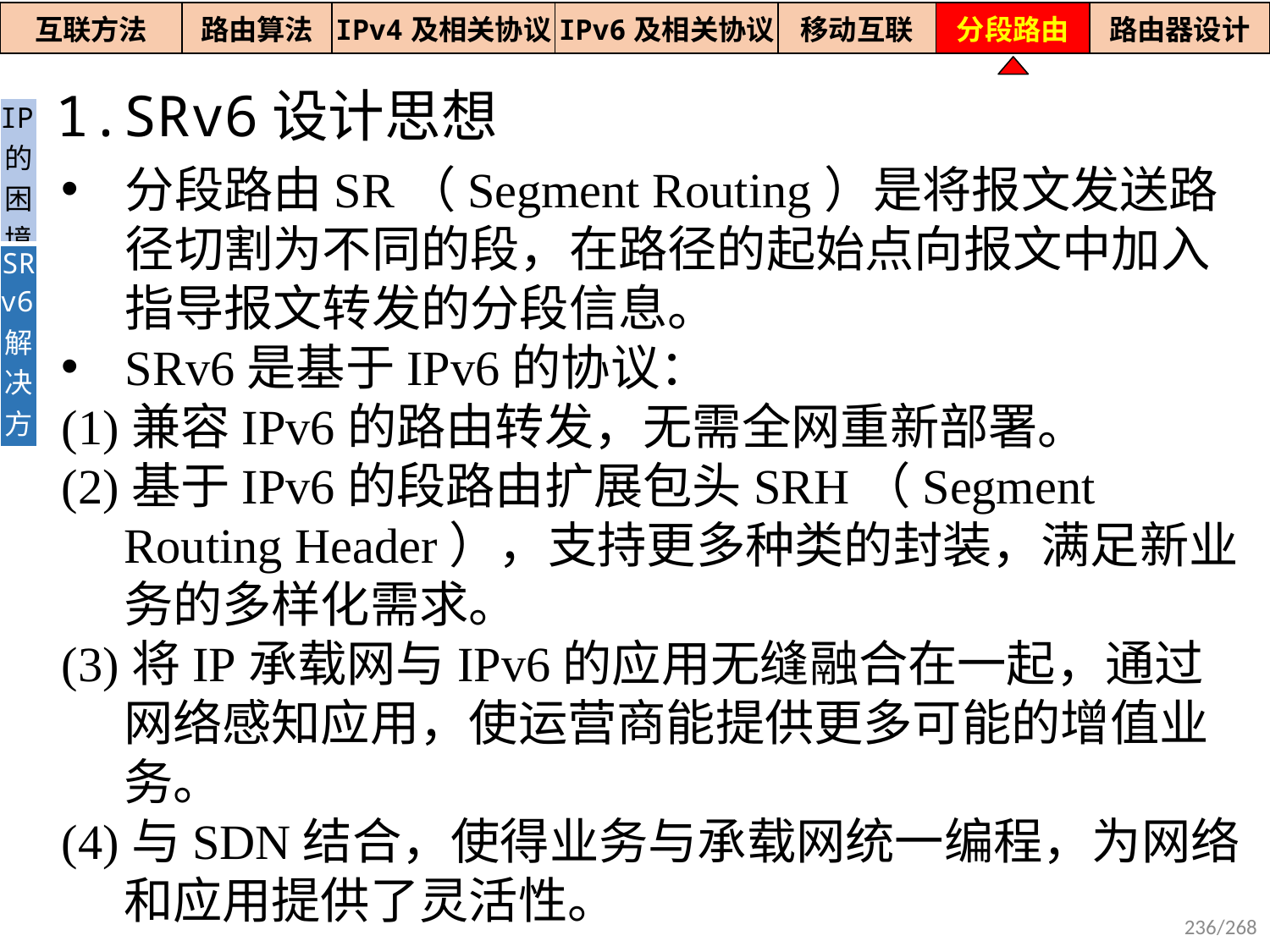

| 互联方法 | 路由算法 | IPv4及相关协议 | IPv6及相关协议 | 移动互联 | 分段路由 | 路由器设计 |
| --- | --- | --- | --- | --- | --- | --- |

1.SRv6设计思想
| IP的困境 |
| --- |
| SRv6解决方案 |
分段路由SR（Segment Routing）是将报文发送路径切割为不同的段，在路径的起始点向报文中加入指导报文转发的分段信息。
SRv6是基于IPv6的协议：
(1)兼容IPv6的路由转发，无需全网重新部署。
(2)基于IPv6的段路由扩展包头SRH（Segment Routing Header），支持更多种类的封装，满足新业务的多样化需求。
(3)将IP承载网与IPv6的应用无缝融合在一起，通过网络感知应用，使运营商能提供更多可能的增值业务。
(4)与SDN结合，使得业务与承载网统一编程，为网络和应用提供了灵活性。
236/268